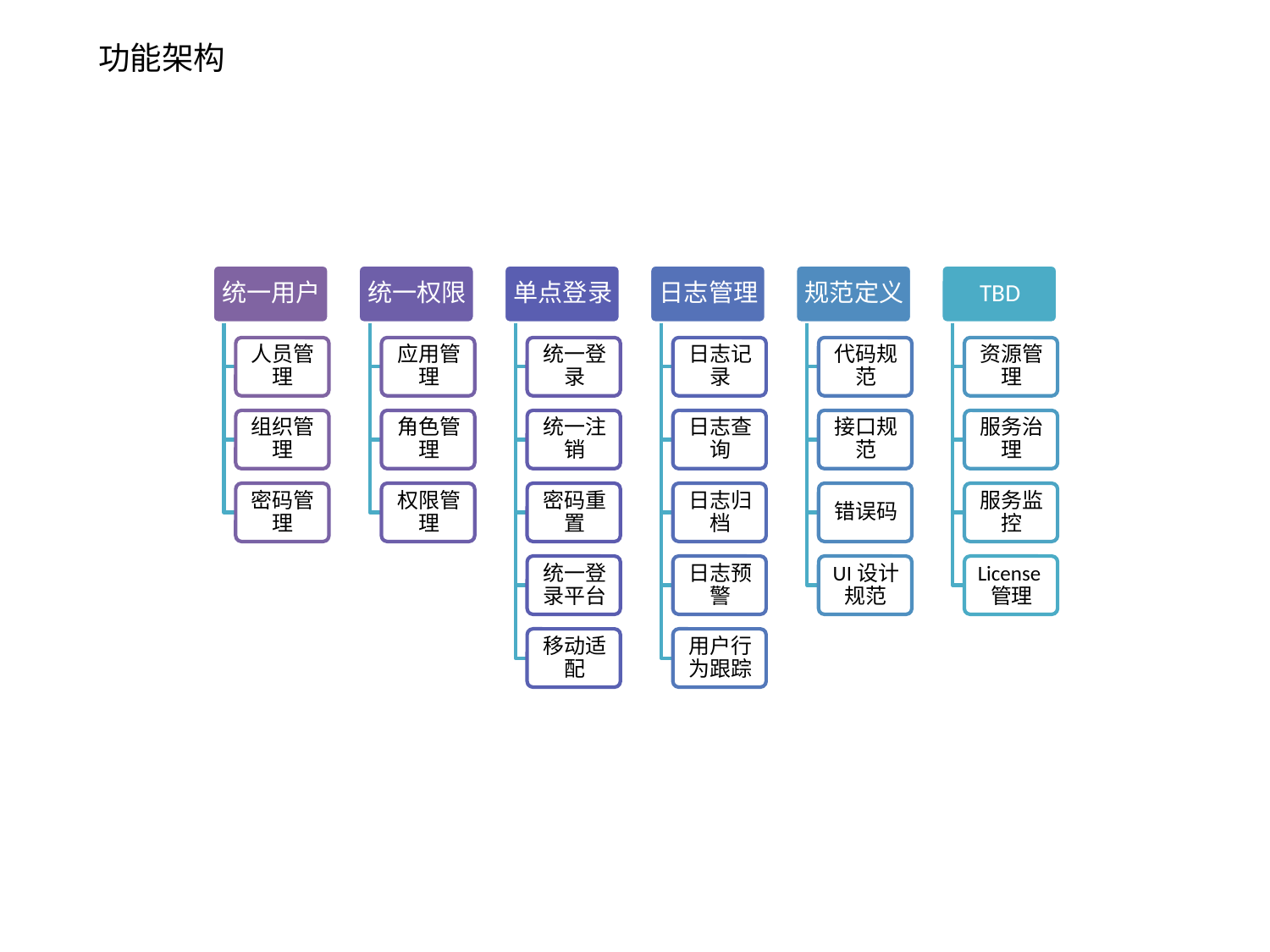

功能架构
统一用户
人员管理
组织管理
密码管理
统一权限
应用管理
角色管理
权限管理
单点登录
统一登录
统一注销
密码重置
统一登录平台
移动适配
日志管理
日志记录
日志查询
日志归档
日志预警
用户行为跟踪
规范定义
代码规范
接口规范
错误码
UI设计规范
TBD
资源管理
服务治理
服务监控
License管理